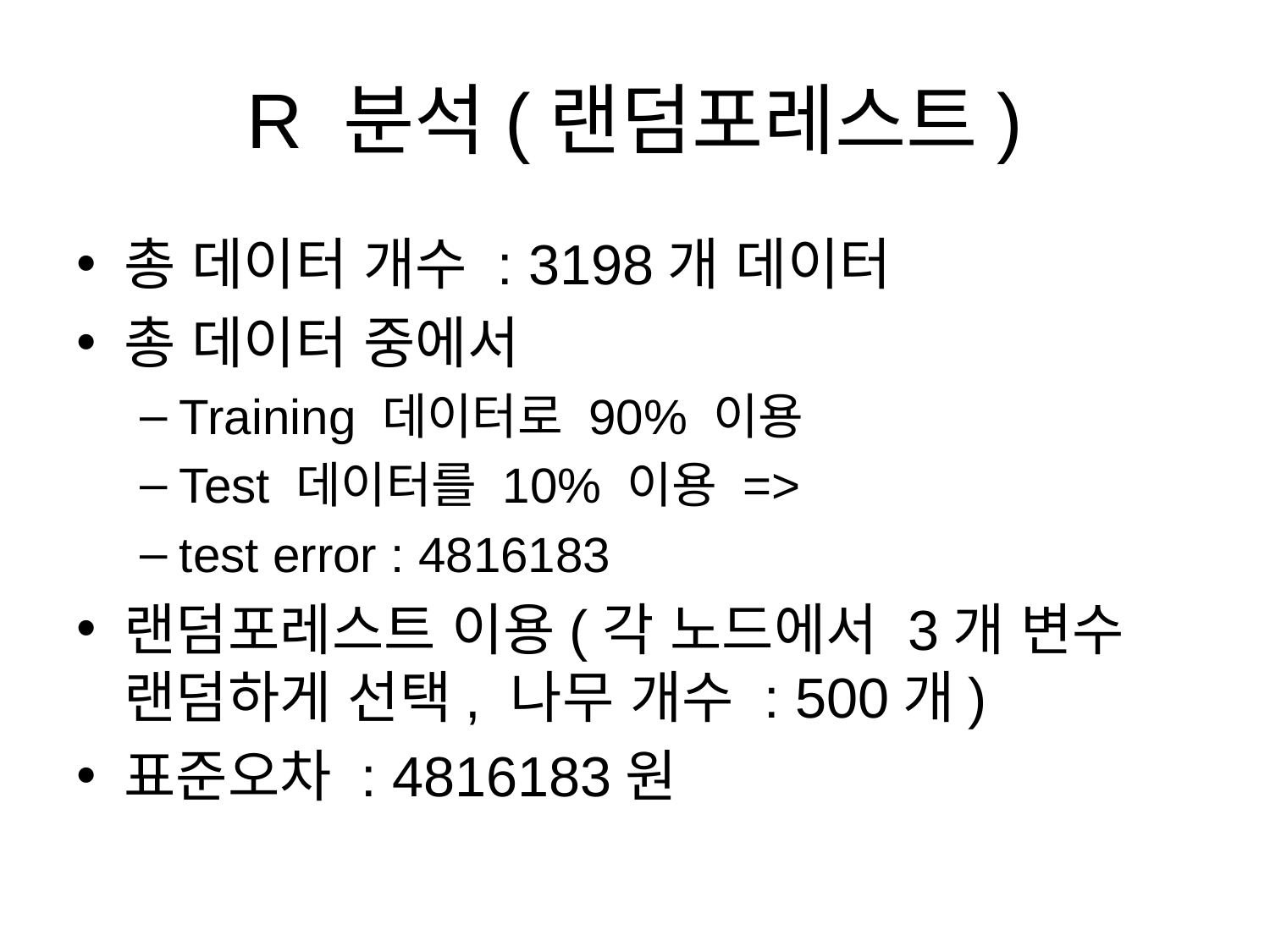

# R 분석(랜덤포레스트)
총 데이터 개수 : 3198개 데이터
총 데이터 중에서
Training 데이터로 90% 이용
Test 데이터를 10% 이용 =>
test error : 4816183
랜덤포레스트 이용(각 노드에서 3개 변수 랜덤하게 선택, 나무 개수 : 500개)
표준오차 : 4816183원